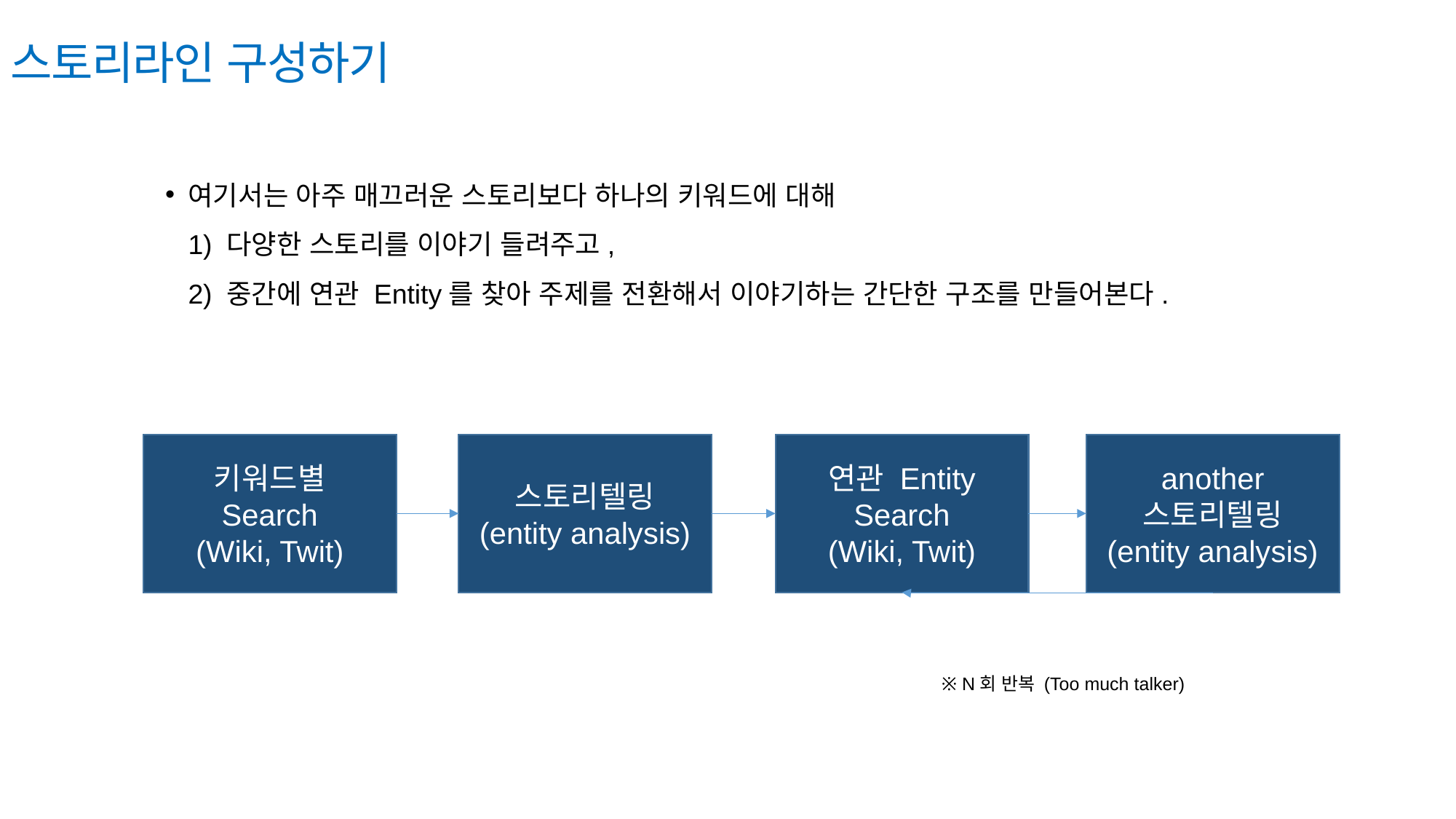

스토리라인 구성하기
여기서는 아주 매끄러운 스토리보다 하나의 키워드에 대해
1) 다양한 스토리를 이야기 들려주고,
2) 중간에 연관 Entity를 찾아 주제를 전환해서 이야기하는 간단한 구조를 만들어본다.
키워드별
Search
(Wiki, Twit)
스토리텔링
(entity analysis)
연관 Entity
Search
(Wiki, Twit)
another
스토리텔링
(entity analysis)
※ N회 반복 (Too much talker)